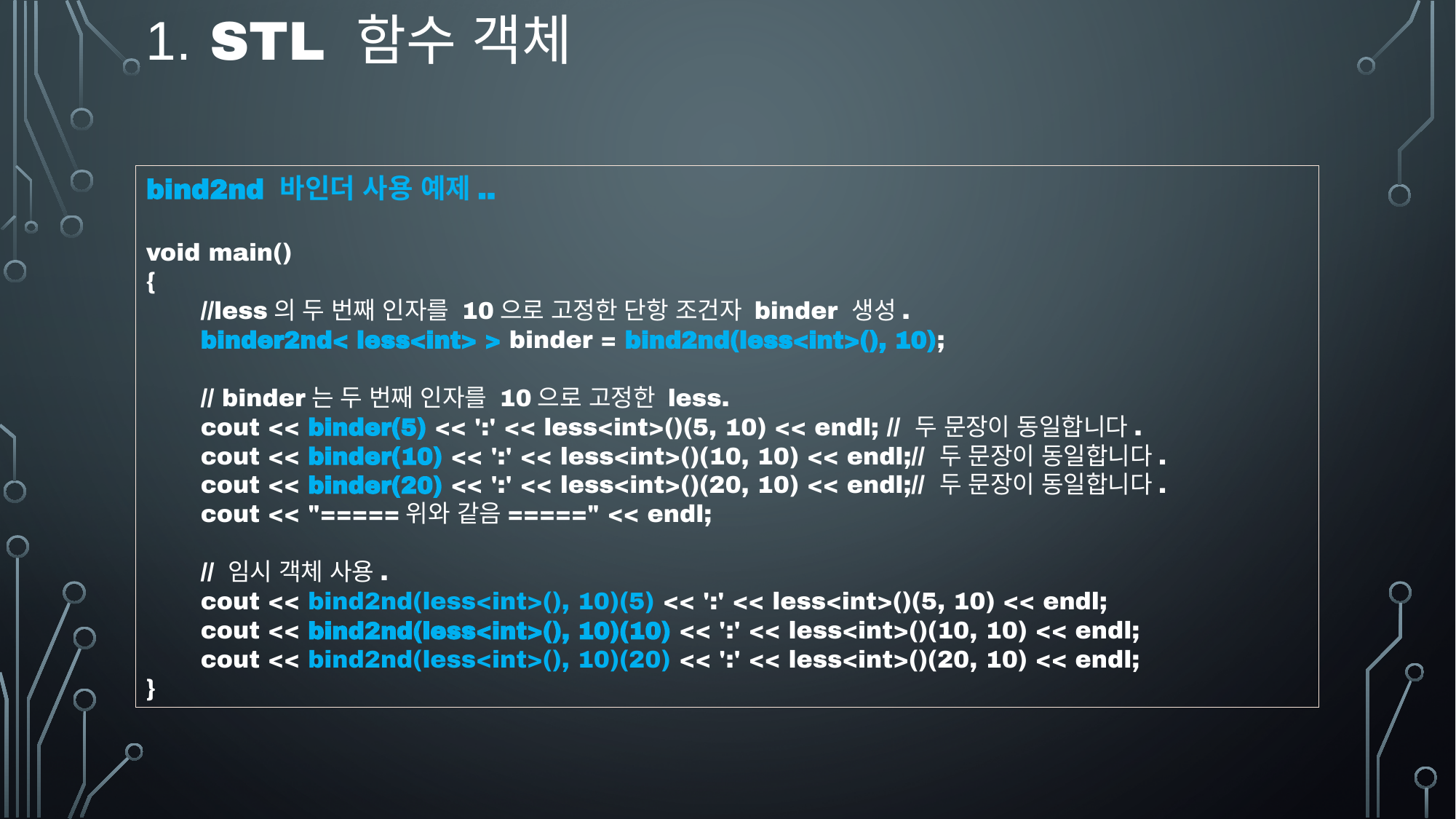

# 1. STL 함수 객체
bind2nd 바인더 사용 예제..

void main()
{
//less의 두 번째 인자를 10으로 고정한 단항 조건자 binder 생성.
binder2nd< less<int> > binder = bind2nd(less<int>(), 10);

// binder는 두 번째 인자를 10으로 고정한 less.
cout << binder(5) << ':' << less<int>()(5, 10) << endl; // 두 문장이 동일합니다.
cout << binder(10) << ':' << less<int>()(10, 10) << endl;// 두 문장이 동일합니다.
cout << binder(20) << ':' << less<int>()(20, 10) << endl;// 두 문장이 동일합니다.
cout << "=====위와 같음=====" << endl;

// 임시 객체 사용.
cout << bind2nd(less<int>(), 10)(5) << ':' << less<int>()(5, 10) << endl;
cout << bind2nd(less<int>(), 10)(10) << ':' << less<int>()(10, 10) << endl;
cout << bind2nd(less<int>(), 10)(20) << ':' << less<int>()(20, 10) << endl;
}